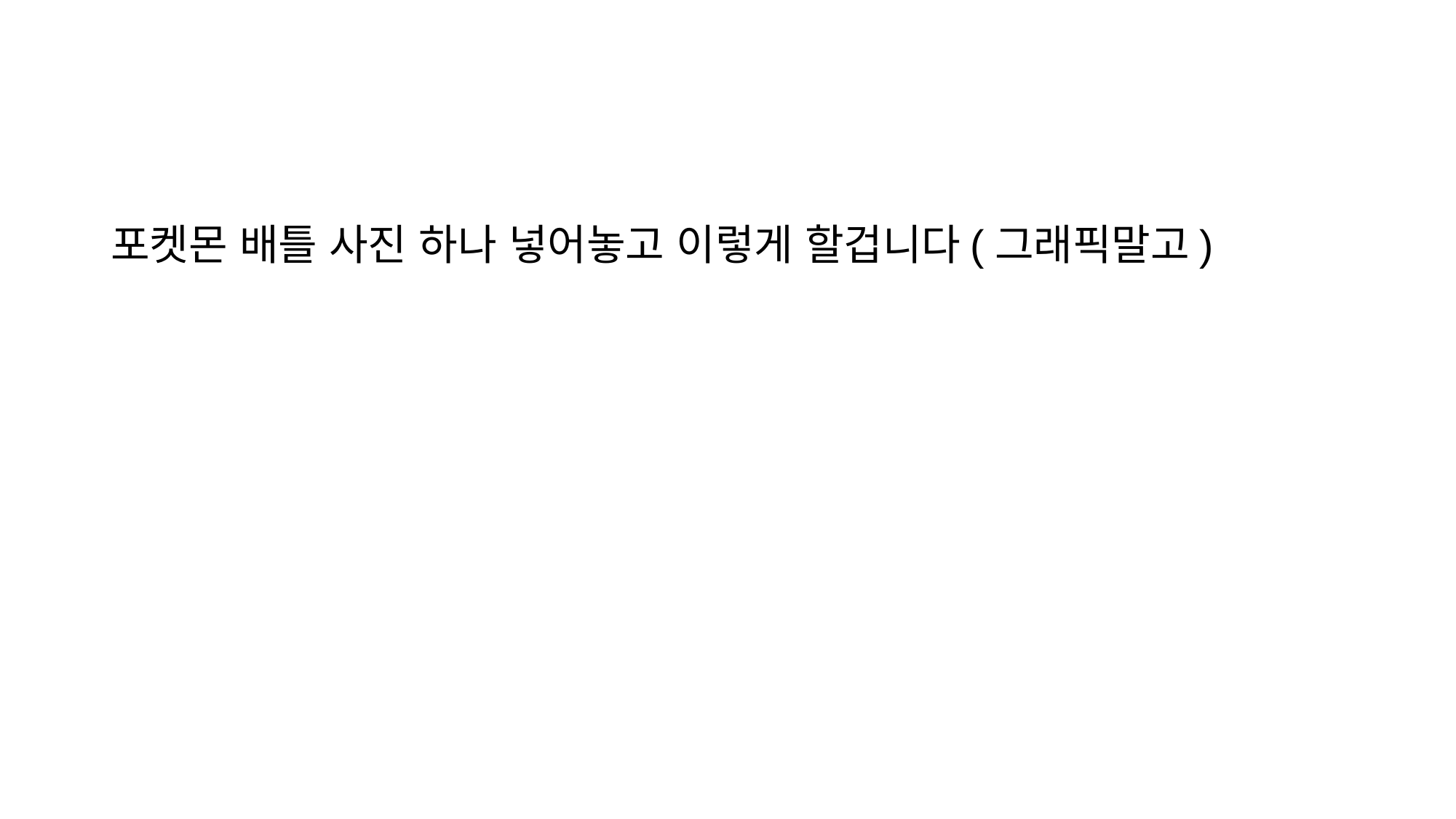

#
포켓몬 배틀 사진 하나 넣어놓고 이렇게 할겁니다(그래픽말고)